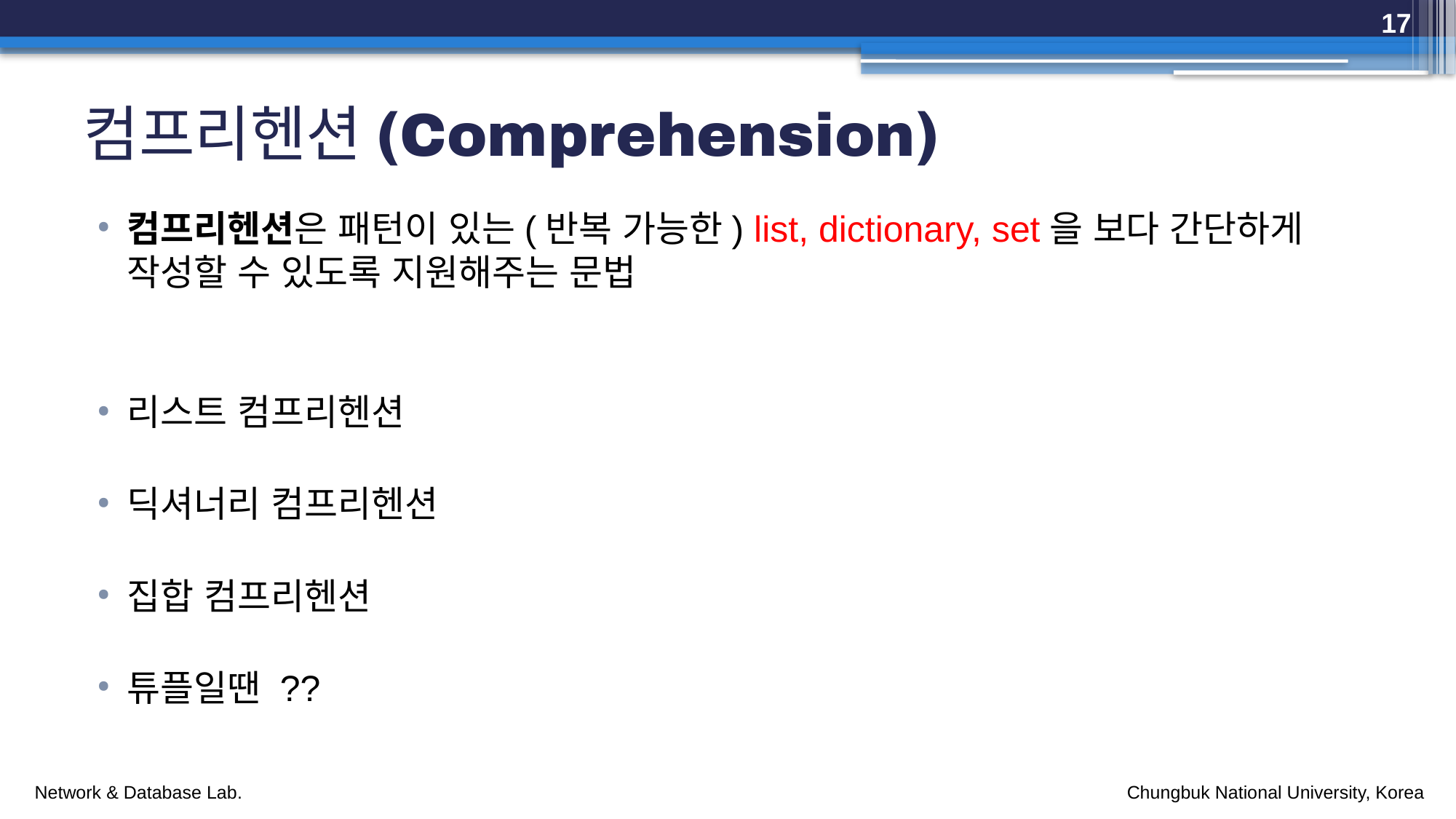

17
# 컴프리헨션(Comprehension)
컴프리헨션은 패턴이 있는(반복 가능한) list, dictionary, set을 보다 간단하게 작성할 수 있도록 지원해주는 문법

리스트 컴프리헨션
딕셔너리 컴프리헨션
집합 컴프리헨션
튜플일땐 ??